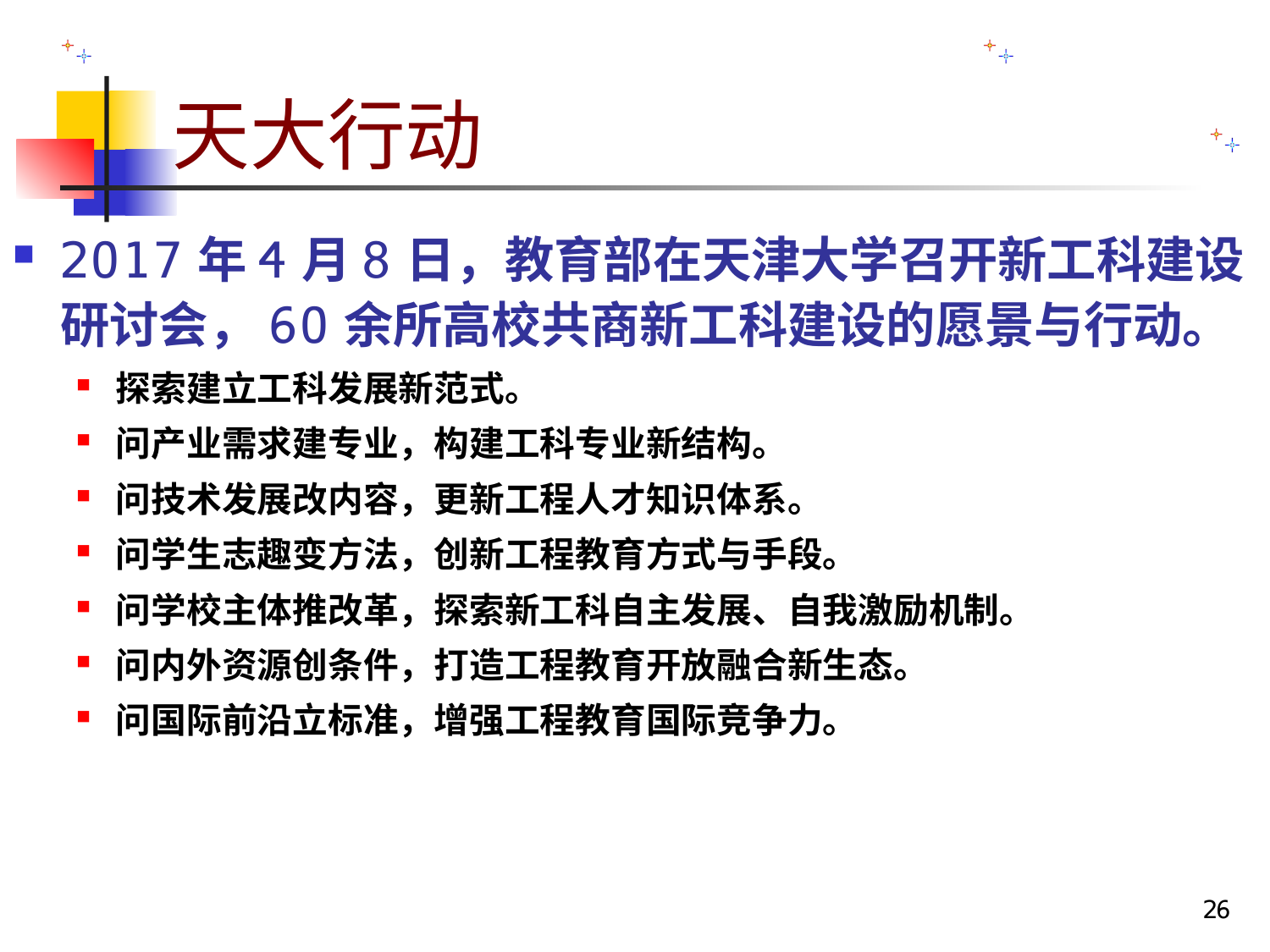

# 天大行动
2017年4月8日，教育部在天津大学召开新工科建设研讨会，60余所高校共商新工科建设的愿景与行动。
探索建立工科发展新范式。
问产业需求建专业，构建工科专业新结构。
问技术发展改内容，更新工程人才知识体系。
问学生志趣变方法，创新工程教育方式与手段。
问学校主体推改革，探索新工科自主发展、自我激励机制。
问内外资源创条件，打造工程教育开放融合新生态。
问国际前沿立标准，增强工程教育国际竞争力。

26